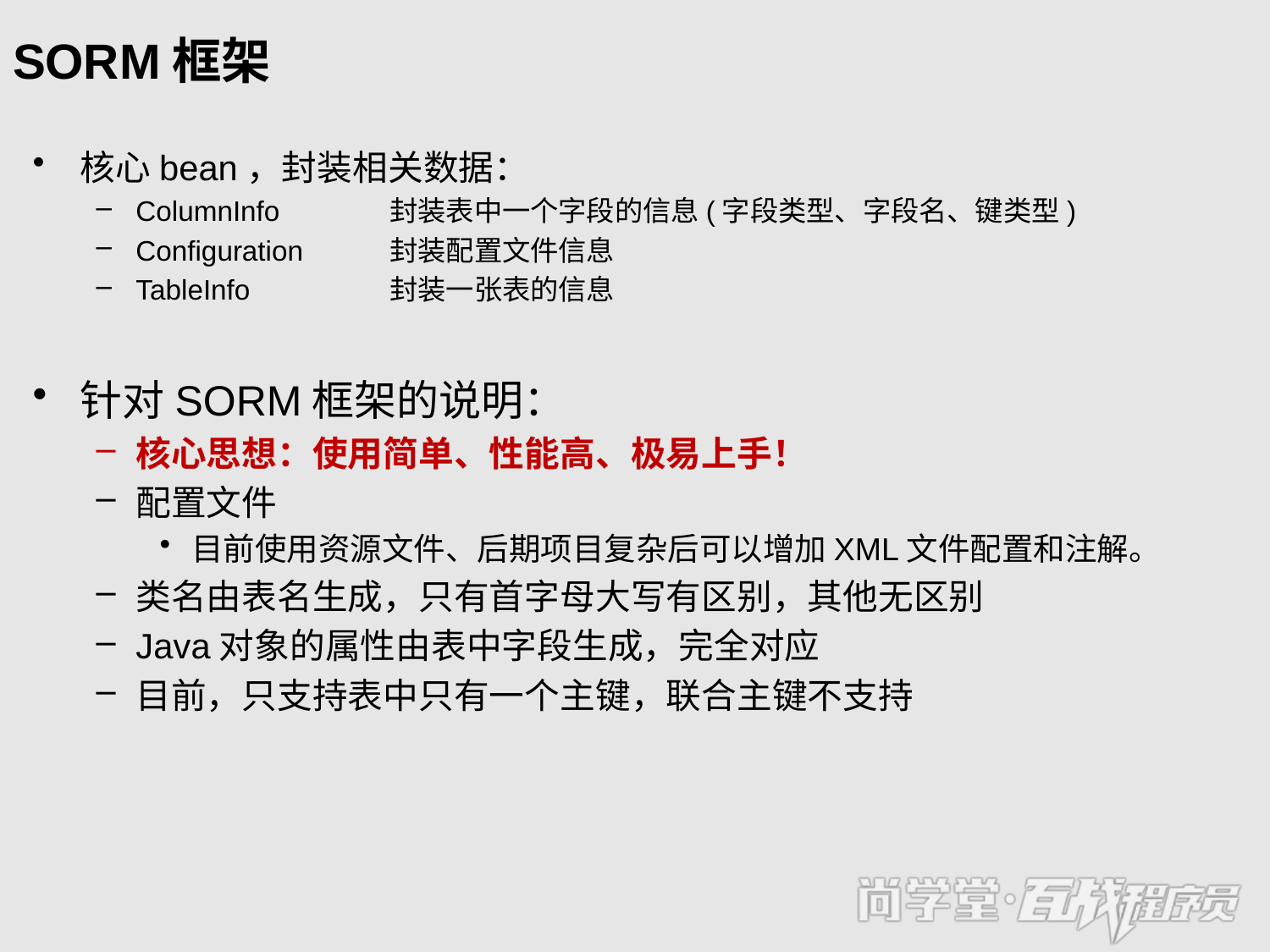

# SORM框架
核心bean，封装相关数据：
ColumnInfo	封装表中一个字段的信息(字段类型、字段名、键类型)
Configuration	封装配置文件信息
TableInfo		封装一张表的信息

针对SORM框架的说明：
核心思想：使用简单、性能高、极易上手！
配置文件
目前使用资源文件、后期项目复杂后可以增加XML文件配置和注解。
类名由表名生成，只有首字母大写有区别，其他无区别
Java对象的属性由表中字段生成，完全对应
目前，只支持表中只有一个主键，联合主键不支持